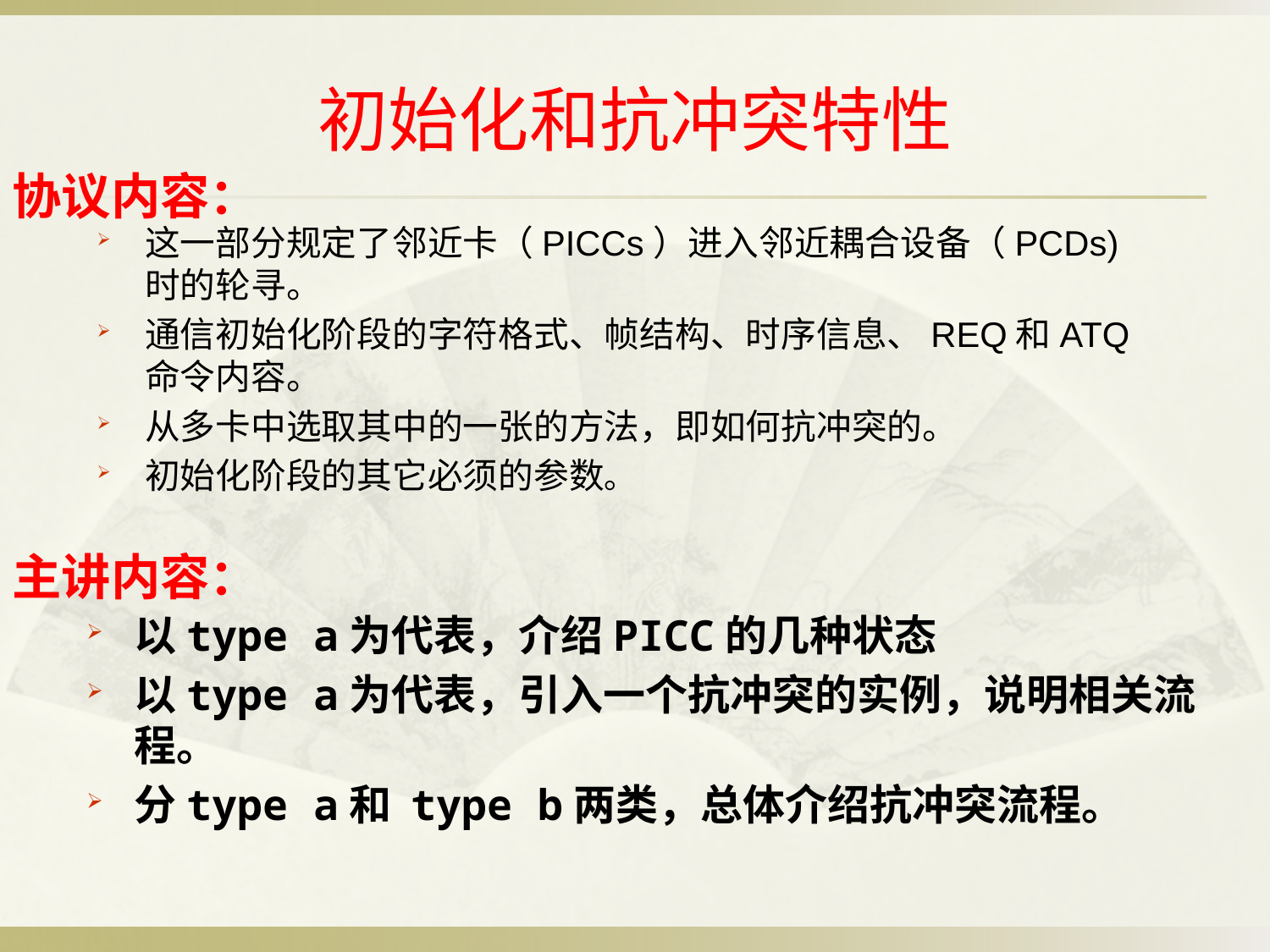

# 初始化和抗冲突特性
协议内容：

这一部分规定了邻近卡（PICCs）进入邻近耦合设备（PCDs)时的轮寻。
通信初始化阶段的字符格式、帧结构、时序信息、REQ和ATQ命令内容。
从多卡中选取其中的一张的方法，即如何抗冲突的。
初始化阶段的其它必须的参数。

主讲内容：

以type a为代表，介绍PICC的几种状态
以type a为代表，引入一个抗冲突的实例，说明相关流程。
分type a和 type b两类，总体介绍抗冲突流程。